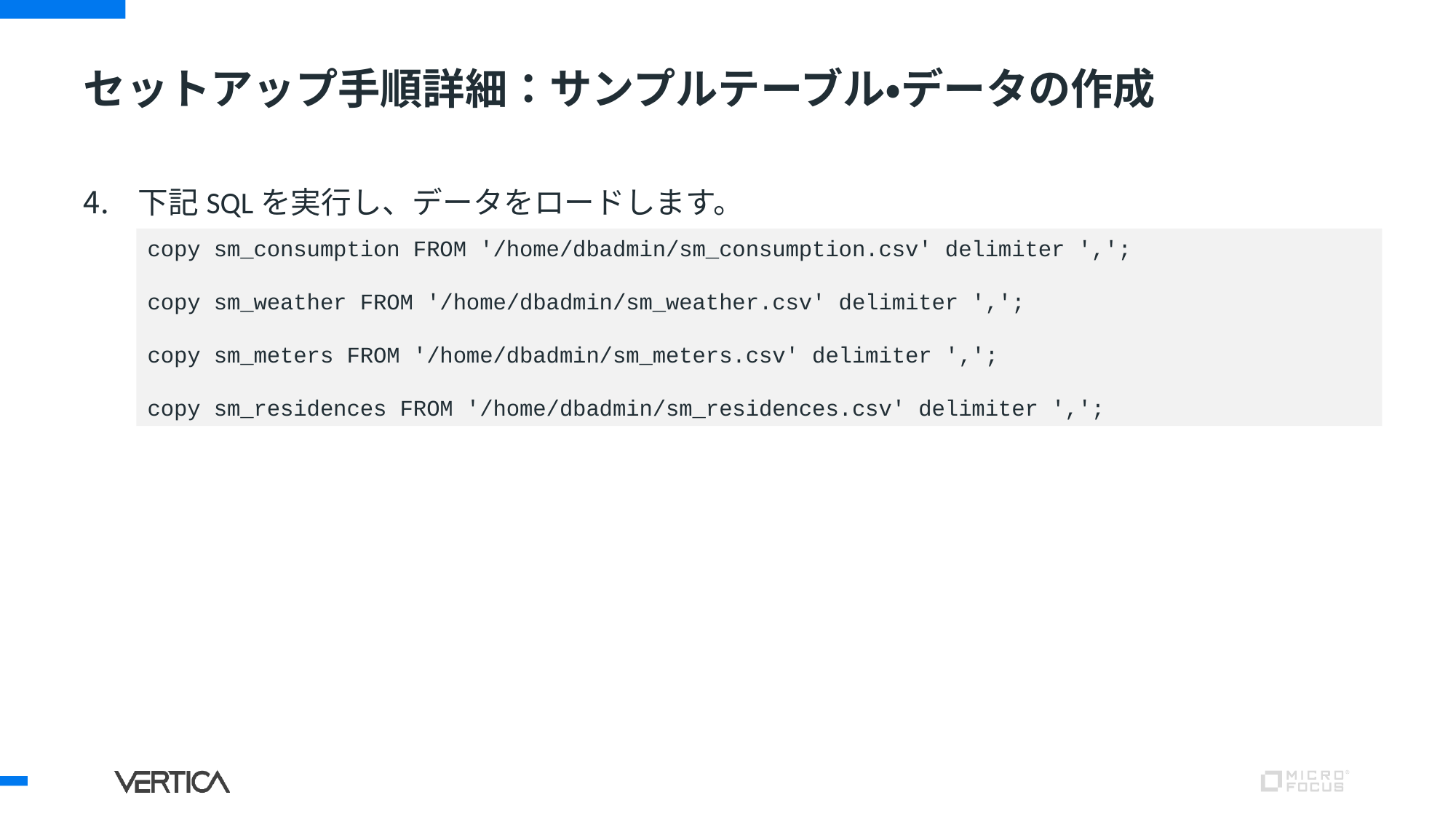

# セットアップ手順詳細：サンプルテーブル・データの作成

下記SQLを実行し、データをロードします。
copy sm_consumption FROM '/home/dbadmin/sm_consumption.csv' delimiter ',';

copy sm_weather FROM '/home/dbadmin/sm_weather.csv' delimiter ',';

copy sm_meters FROM '/home/dbadmin/sm_meters.csv' delimiter ',';

copy sm_residences FROM '/home/dbadmin/sm_residences.csv' delimiter ',';